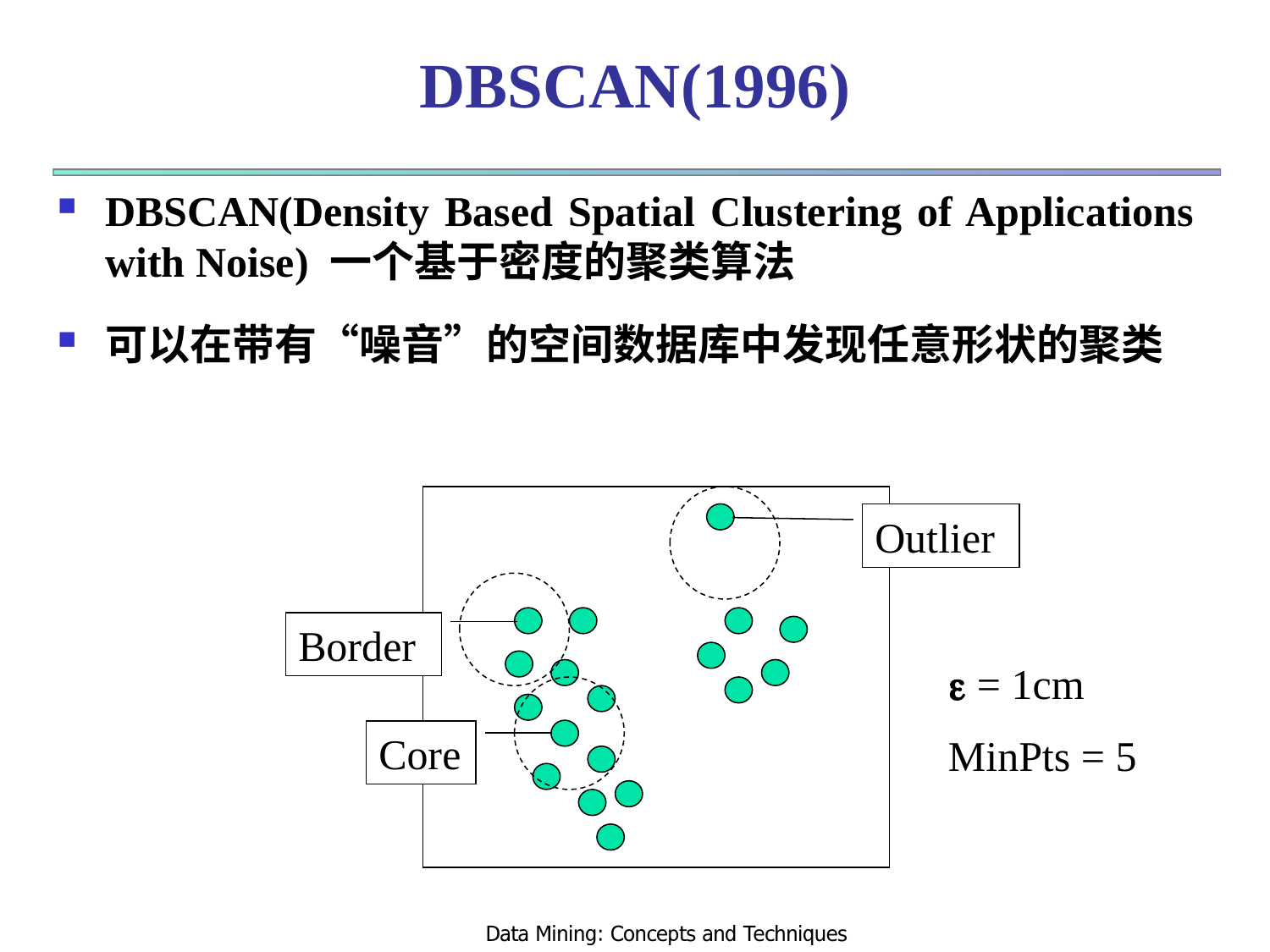

# DBSCAN(1996)
DBSCAN(Density Based Spatial Clustering of Applications with Noise) 一个基于密度的聚类算法
可以在带有“噪音”的空间数据库中发现任意形状的聚类

Outlier

Border

ε = 1cm
MinPts = 5

Core

Data Mining: Concepts and Techniques
72